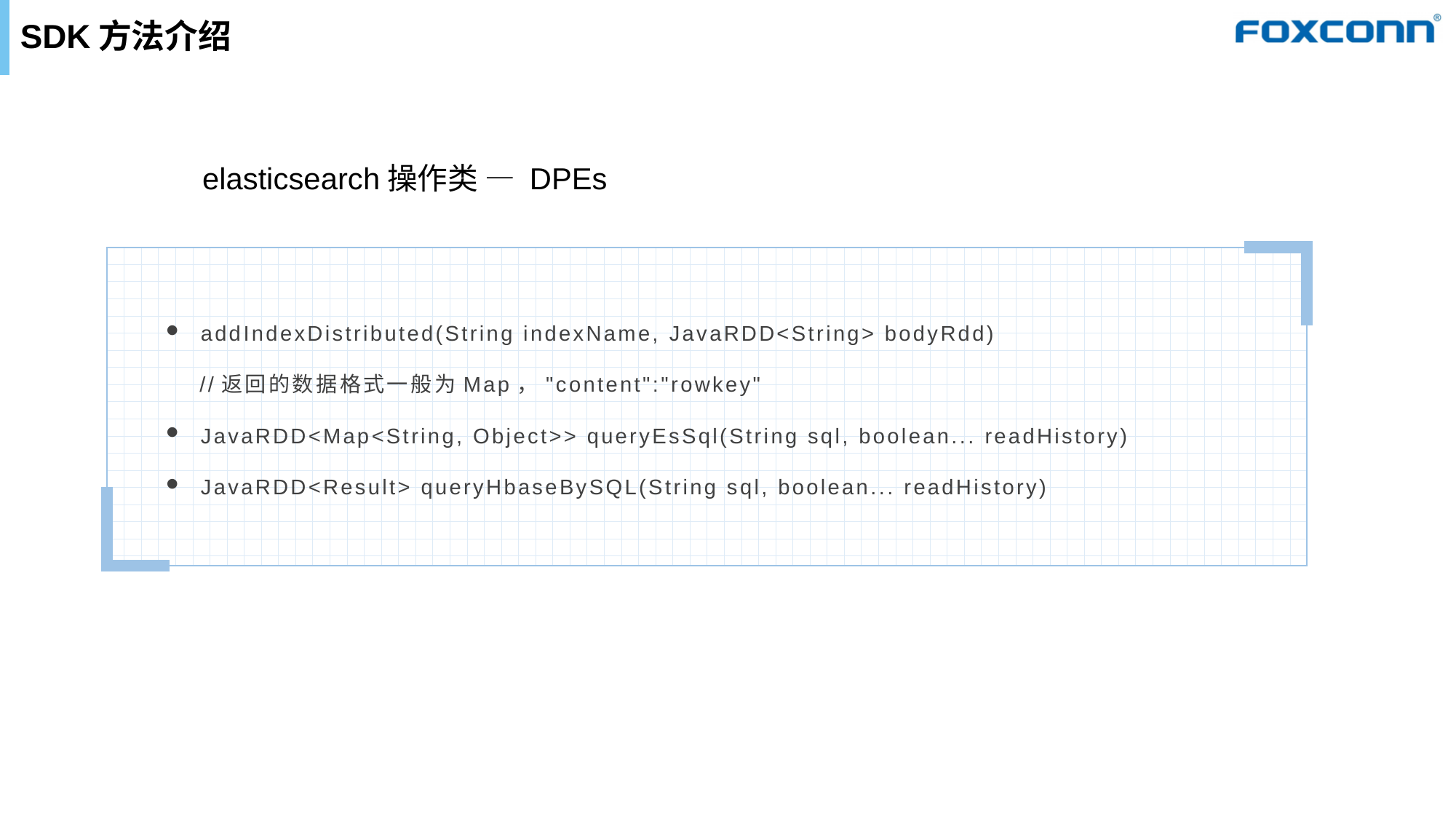

# SDK方法介绍
elasticsearch操作类 — DPEs

addIndexDistributed(String indexName, JavaRDD<String> bodyRdd)
    //返回的数据格式一般为Map，"content":"rowkey"
JavaRDD<Map<String, Object>> queryEsSql(String sql, boolean... readHistory)
JavaRDD<Result> queryHbaseBySQL(String sql, boolean... readHistory)
20